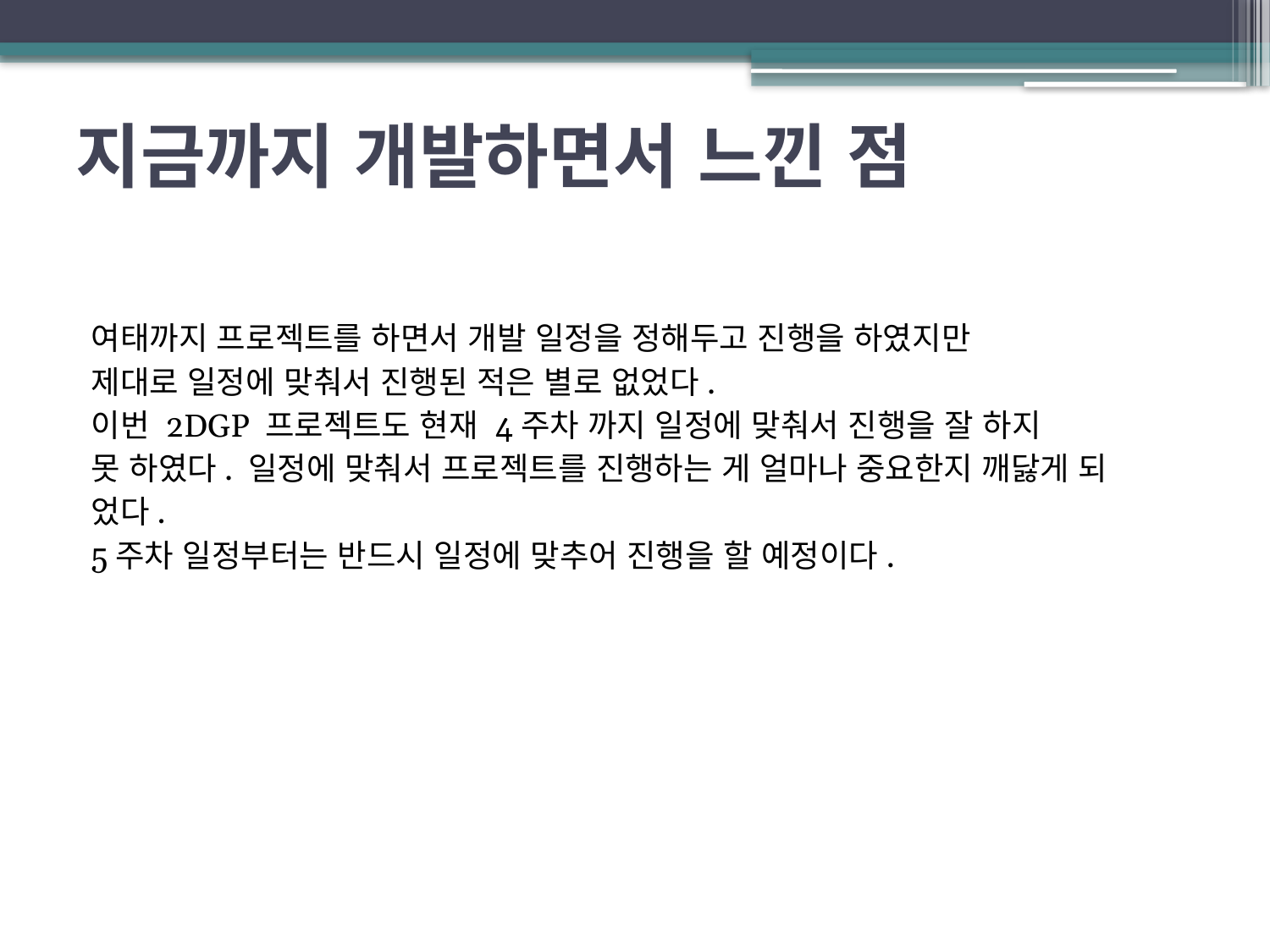

# 지금까지 개발하면서 느낀 점
여태까지 프로젝트를 하면서 개발 일정을 정해두고 진행을 하였지만
제대로 일정에 맞춰서 진행된 적은 별로 없었다.
이번 2DGP 프로젝트도 현재 4주차 까지 일정에 맞춰서 진행을 잘 하지
못 하였다. 일정에 맞춰서 프로젝트를 진행하는 게 얼마나 중요한지 깨닳게 되
었다.
5주차 일정부터는 반드시 일정에 맞추어 진행을 할 예정이다.